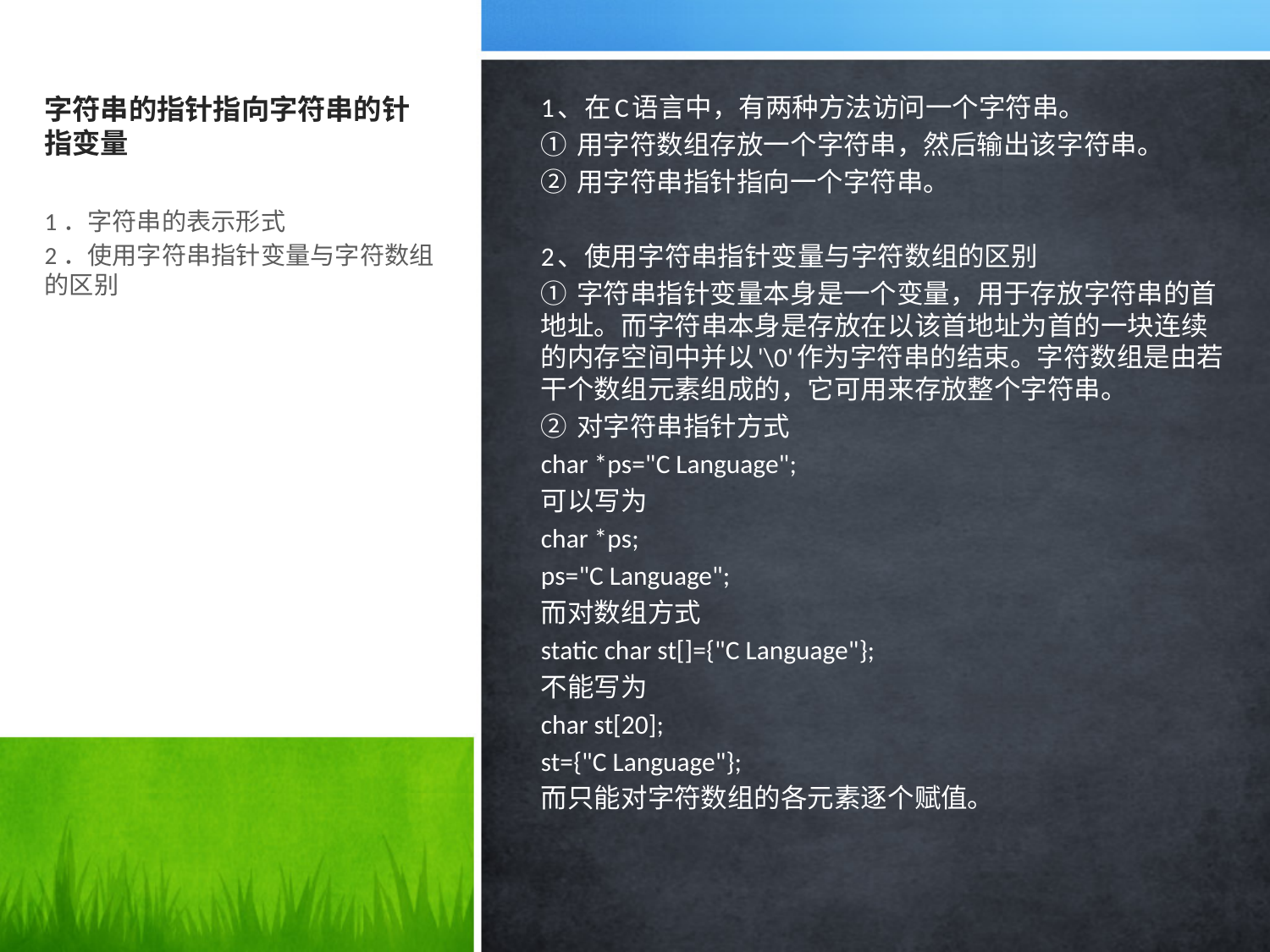

# 字符串的指针指向字符串的针指变量
1、在C语言中，有两种方法访问一个字符串。
① 用字符数组存放一个字符串，然后输出该字符串。
② 用字符串指针指向一个字符串。

2、使用字符串指针变量与字符数组的区别
① 字符串指针变量本身是一个变量，用于存放字符串的首地址。而字符串本身是存放在以该首地址为首的一块连续的内存空间中并以'\0'作为字符串的结束。字符数组是由若干个数组元素组成的，它可用来存放整个字符串。
② 对字符串指针方式
char *ps="C Language";
可以写为
char *ps;
ps="C Language";
而对数组方式
static char st[]={"C Language"};
不能写为
char st[20];
st={"C Language"};
而只能对字符数组的各元素逐个赋值。

1．字符串的表示形式
2．使用字符串指针变量与字符数组的区别